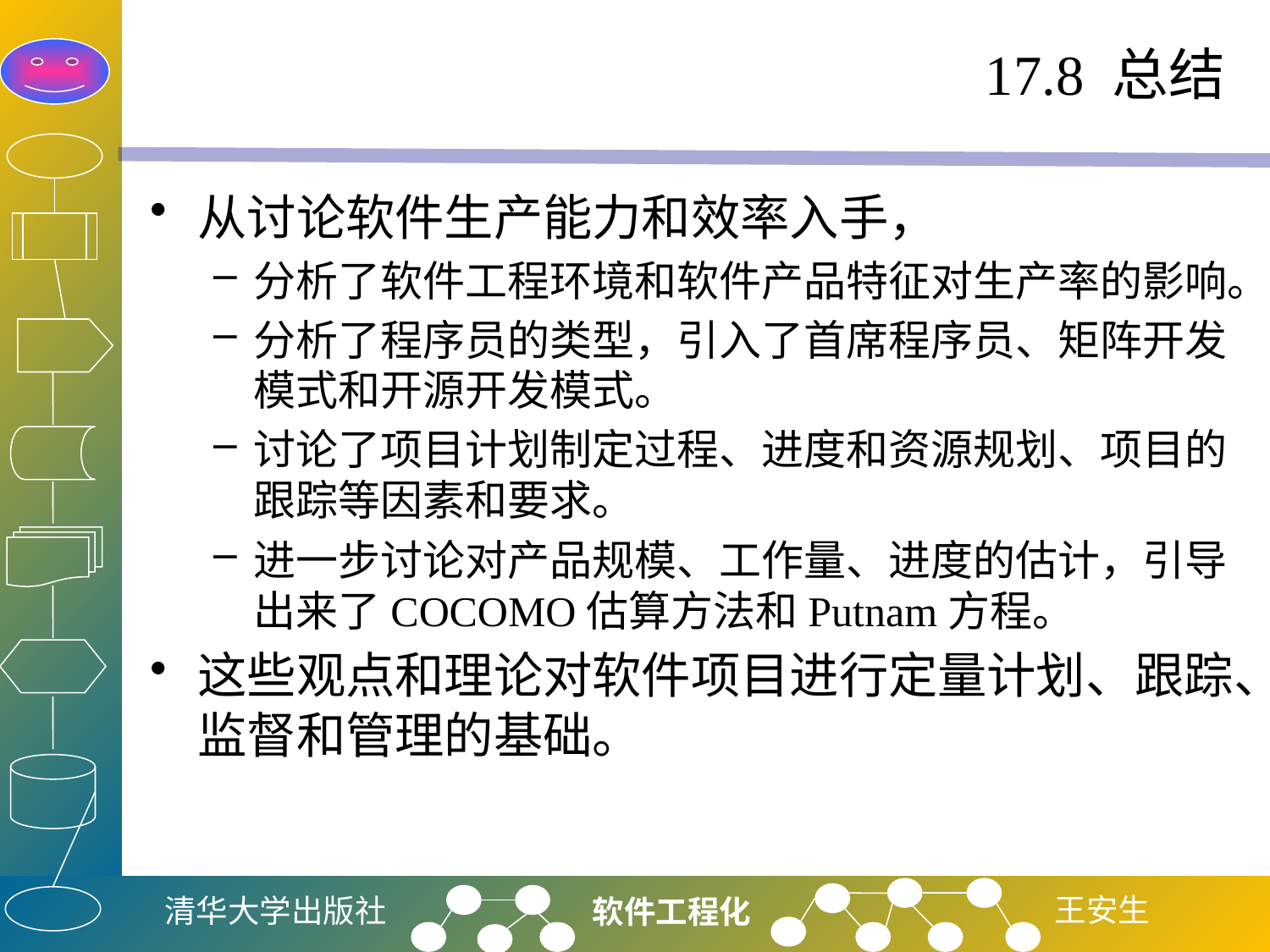

# 17.8 总结
从讨论软件生产能力和效率入手，
分析了软件工程环境和软件产品特征对生产率的影响。
分析了程序员的类型，引入了首席程序员、矩阵开发模式和开源开发模式。
讨论了项目计划制定过程、进度和资源规划、项目的跟踪等因素和要求。
进一步讨论对产品规模、工作量、进度的估计，引导出来了COCOMO估算方法和Putnam方程。
这些观点和理论对软件项目进行定量计划、跟踪、监督和管理的基础。